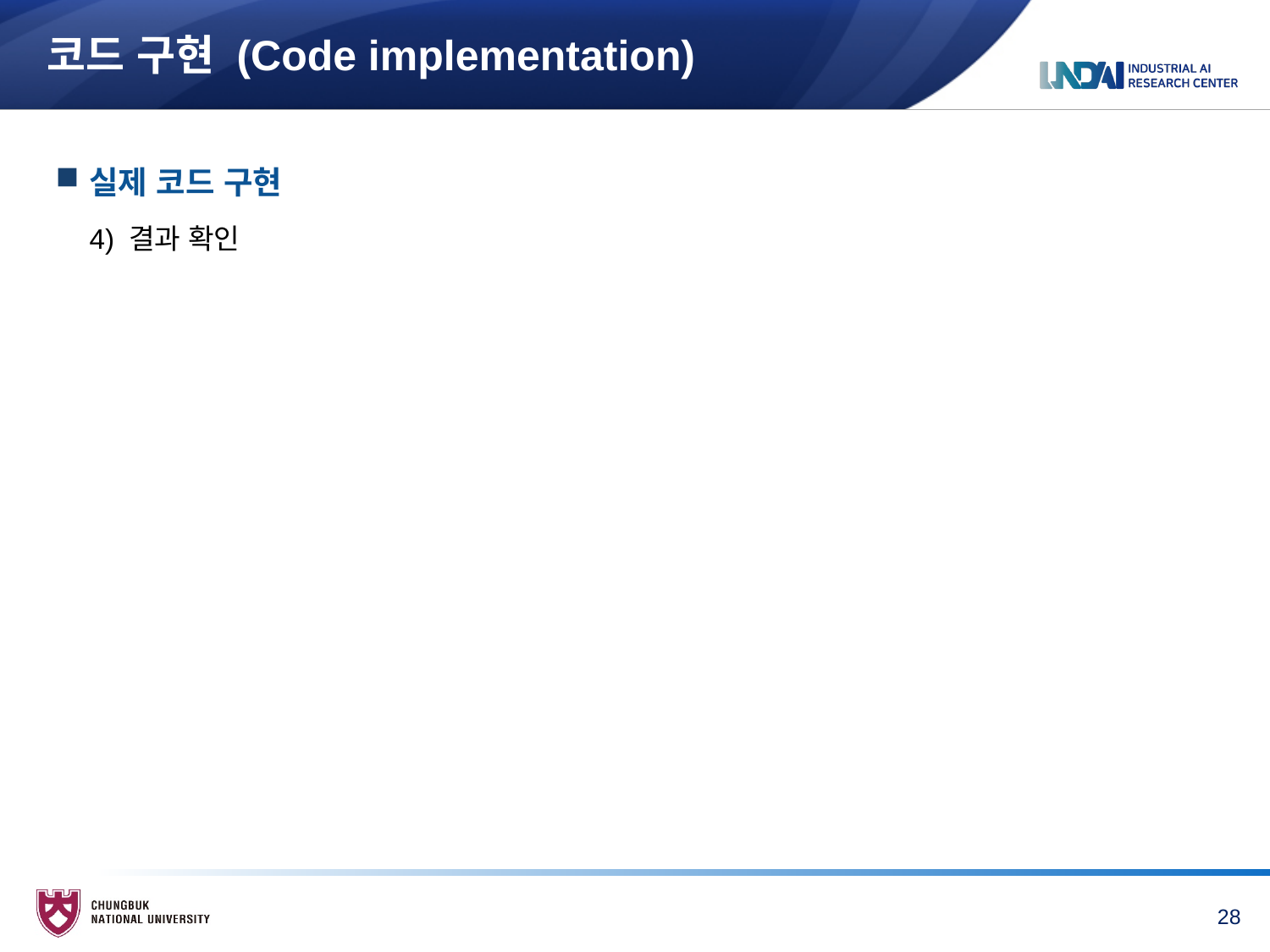

# 코드 구현 (Code implementation)
실제 코드 구현
4) 결과 확인